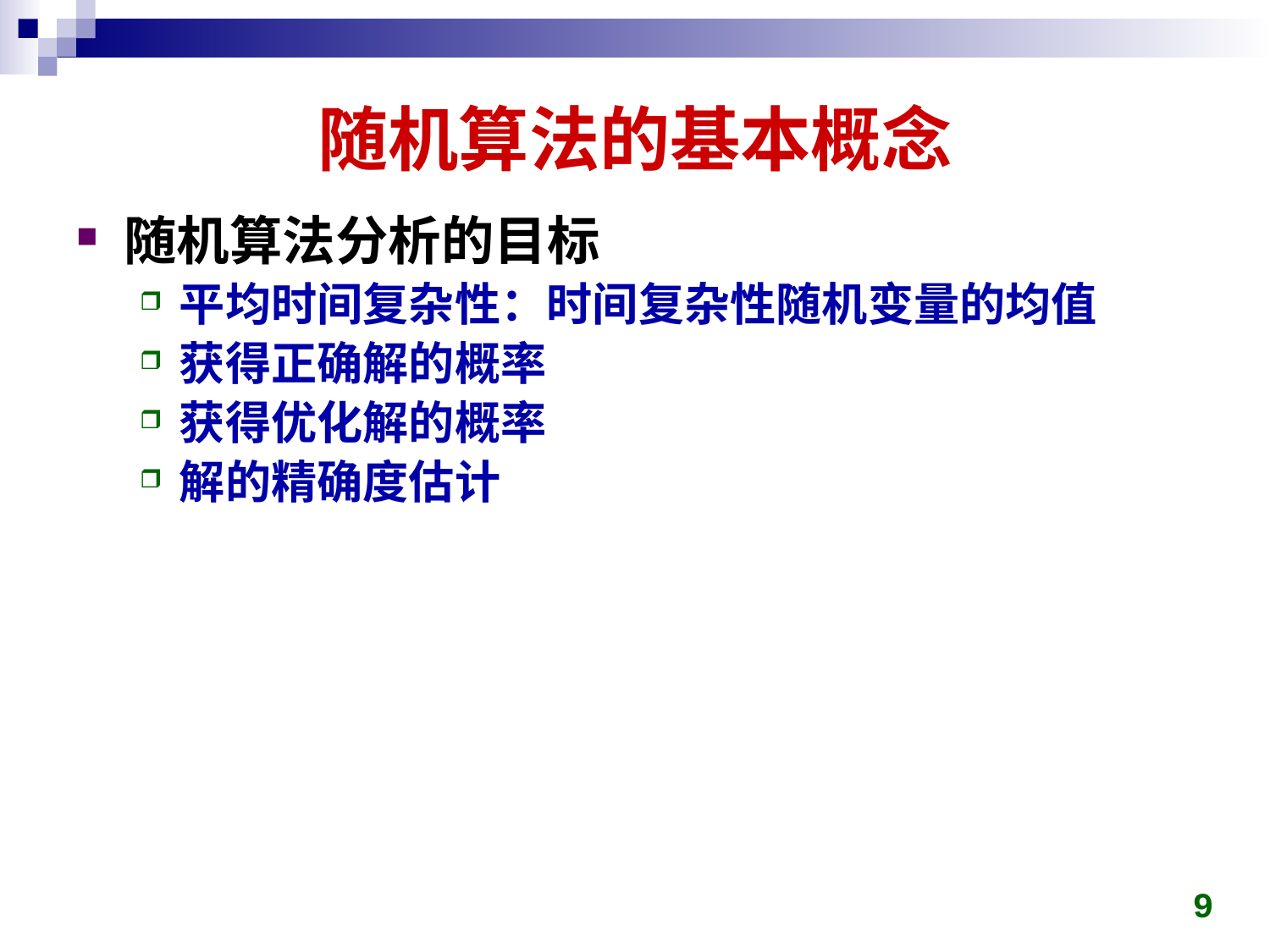

# 随机算法的基本概念
随机算法分析的目标
平均时间复杂性：时间复杂性随机变量的均值
获得正确解的概率
获得优化解的概率
解的精确度估计

9